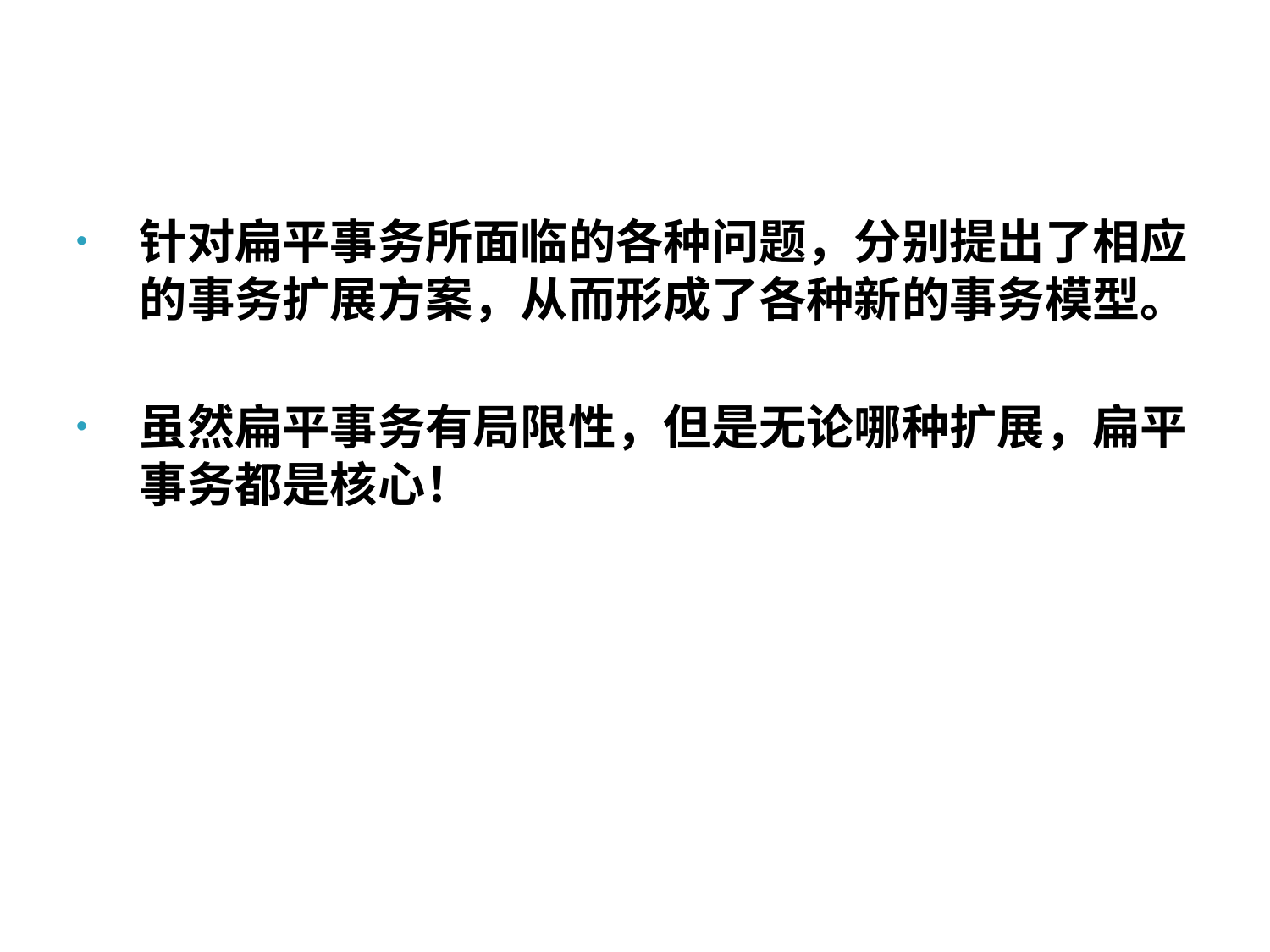

针对扁平事务所面临的各种问题，分别提出了相应的事务扩展方案，从而形成了各种新的事务模型。

虽然扁平事务有局限性，但是无论哪种扩展，扁平事务都是核心！